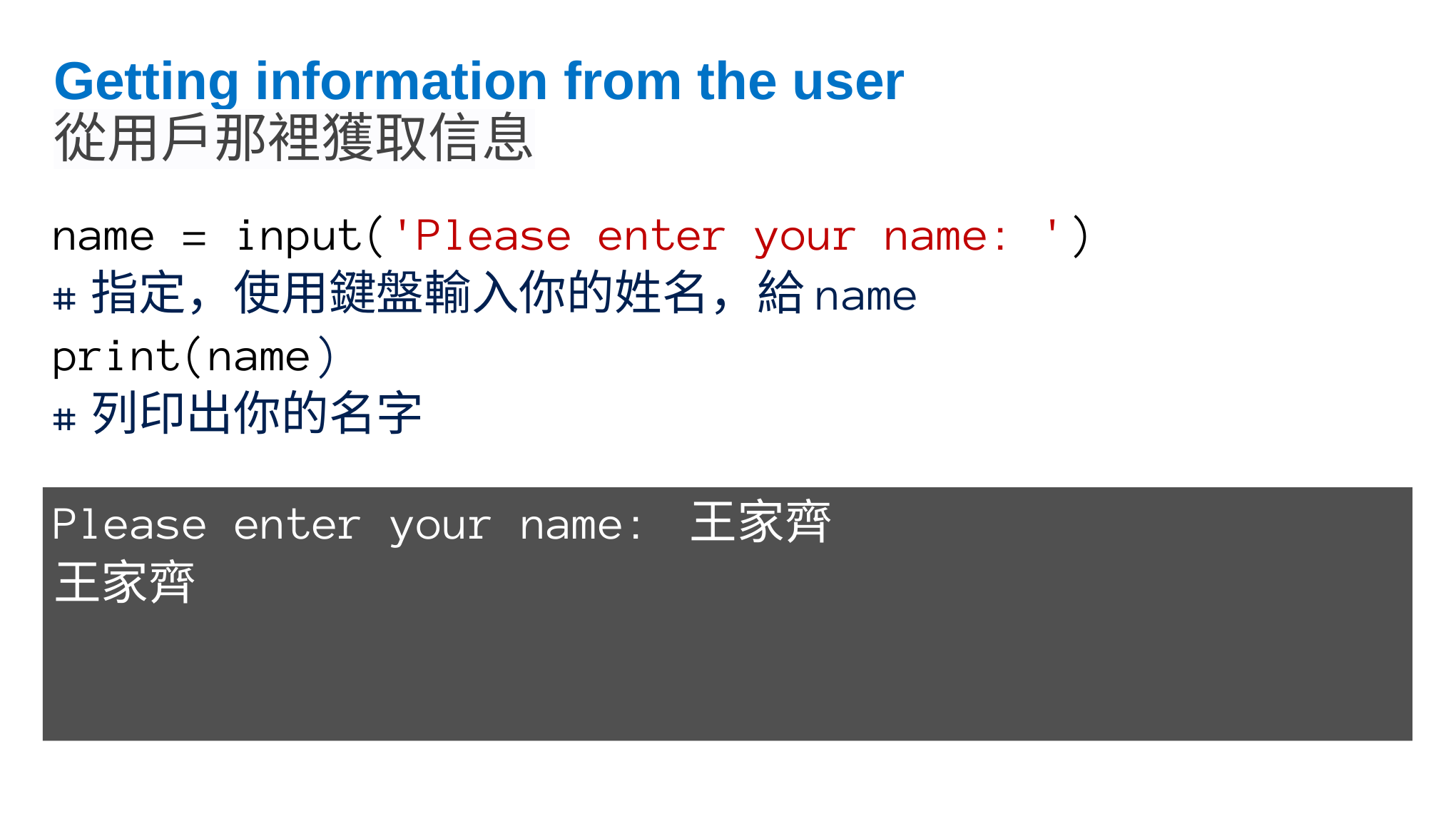

# Getting information from the user
從用戶那裡獲取信息
name = input('Please enter your name: ')
#指定，使用鍵盤輸入你的姓名，給name
print(name)
#列印出你的名字
Please enter your name: 王家齊
王家齊